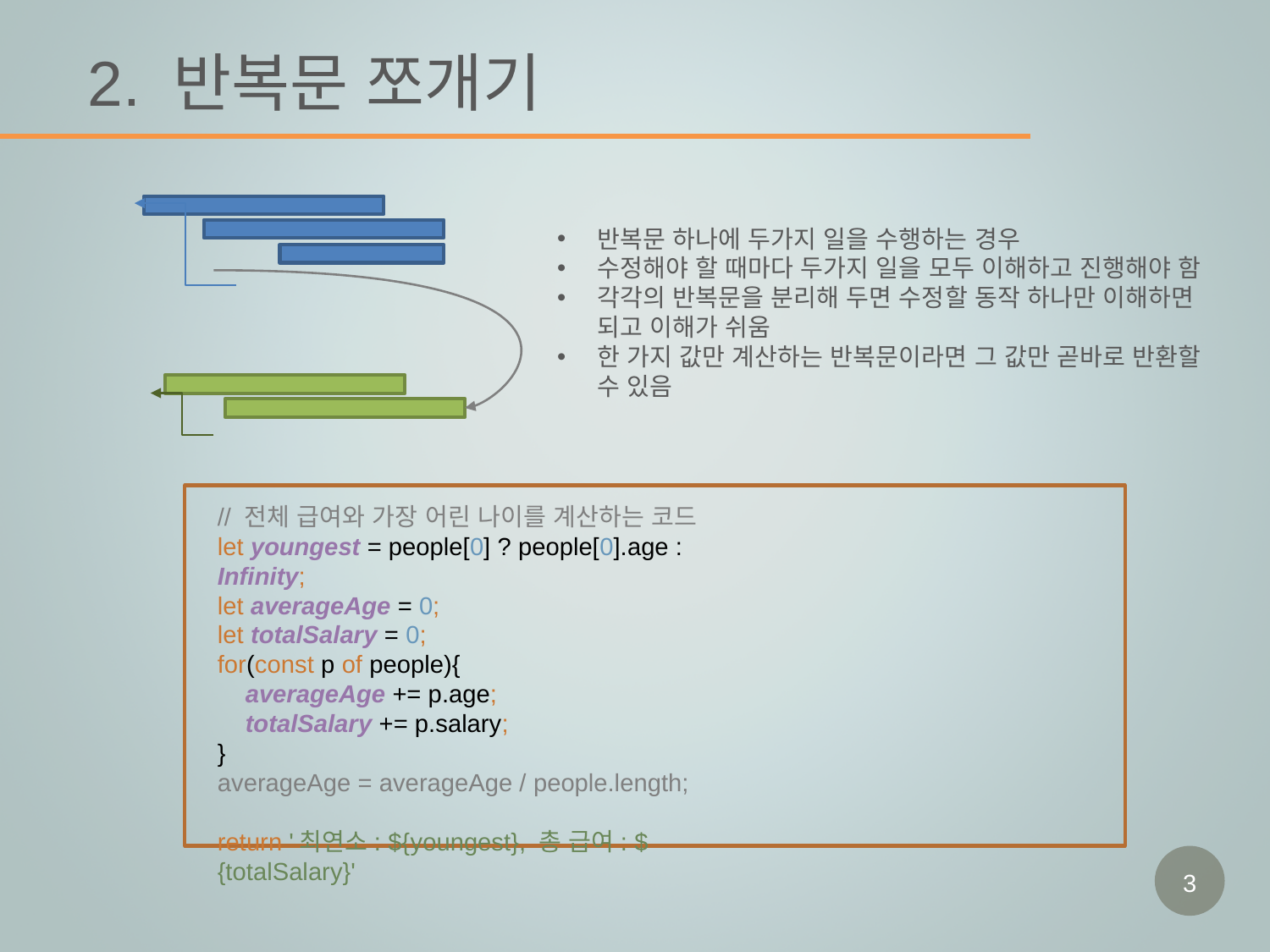

# 2. 반복문 쪼개기

반복문 하나에 두가지 일을 수행하는 경우
수정해야 할 때마다 두가지 일을 모두 이해하고 진행해야 함
각각의 반복문을 분리해 두면 수정할 동작 하나만 이해하면 되고 이해가 쉬움
한 가지 값만 계산하는 반복문이라면 그 값만 곧바로 반환할 수 있음

// 전체 급여와 가장 어린 나이를 계산하는 코드
let youngest = people[0] ? people[0].age : Infinity;
let averageAge = 0;
let totalSalary = 0;
for(const p of people){
    averageAge += p.age;
    totalSalary += p.salary;
}
averageAge = averageAge / people.length;
return '최연소: ${youngest}, 총 급여: ${totalSalary}'